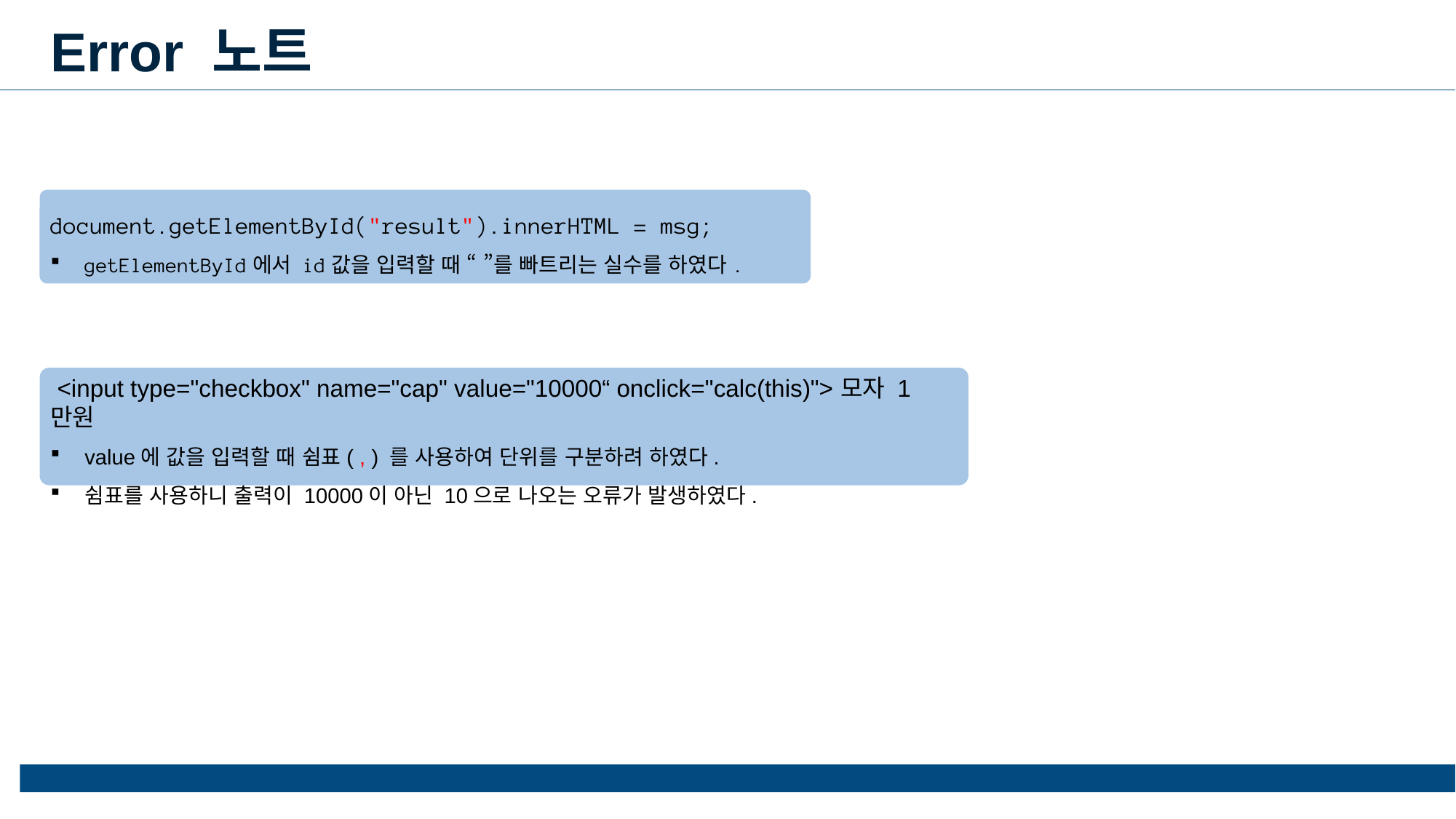

Error 노트
document.getElementById("result").innerHTML = msg;
getElementById에서 id값을 입력할 때 “ ”를 빠트리는 실수를 하였다.

 <input type="checkbox" name="cap" value="10000“ onclick="calc(this)">모자 1만원
value에 값을 입력할 때 쉼표( , ) 를 사용하여 단위를 구분하려 하였다.
쉼표를 사용하니 출력이 10000이 아닌 10으로 나오는 오류가 발생하였다.